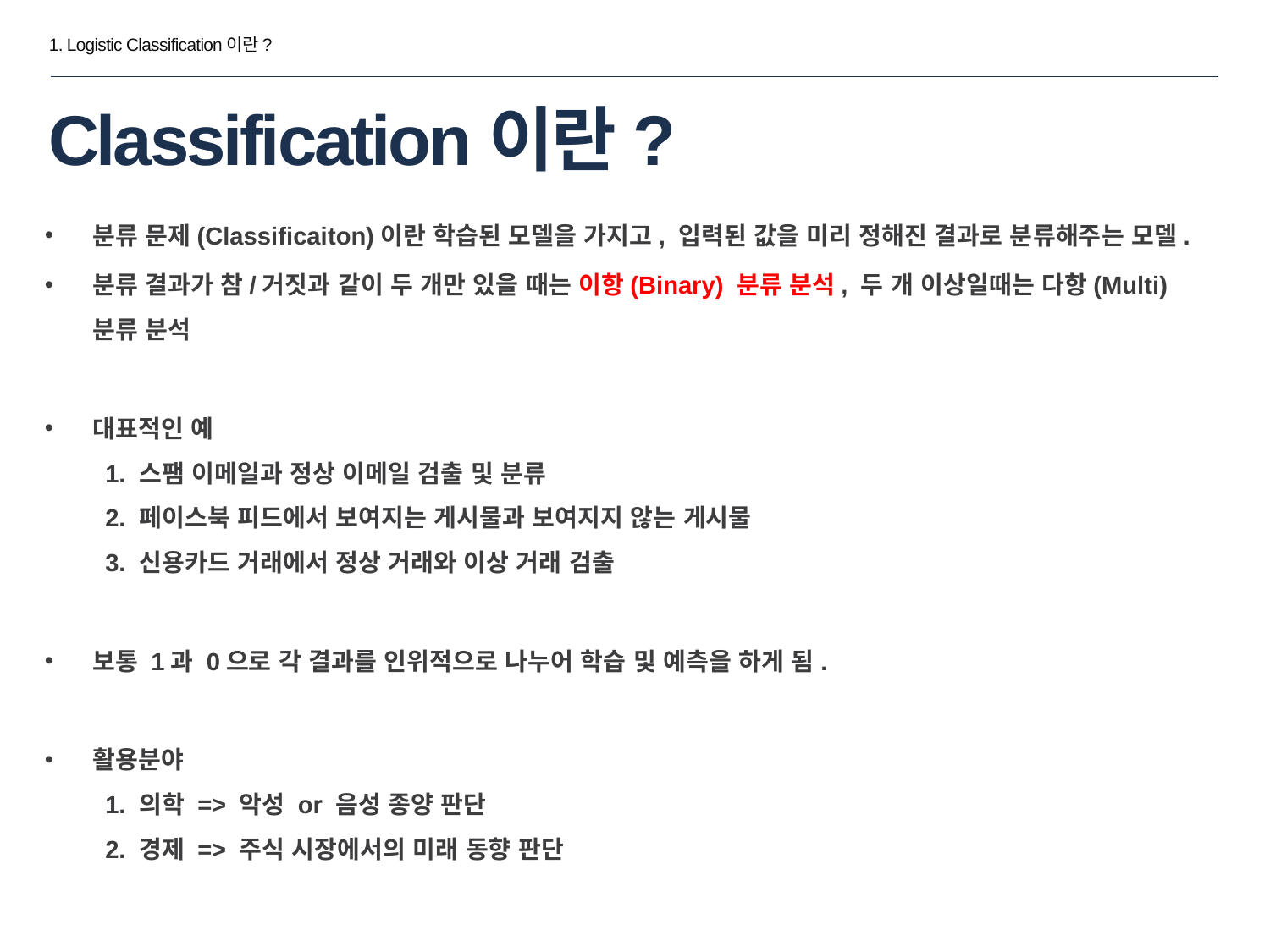

1. Logistic Classification이란?
# Classification이란?
분류 문제(Classificaiton)이란 학습된 모델을 가지고, 입력된 값을 미리 정해진 결과로 분류해주는 모델.
분류 결과가 참/거짓과 같이 두 개만 있을 때는 이항(Binary) 분류 분석, 두 개 이상일때는 다항(Multi) 분류 분석

대표적인 예
 1. 스팸 이메일과 정상 이메일 검출 및 분류
 2. 페이스북 피드에서 보여지는 게시물과 보여지지 않는 게시물
 3. 신용카드 거래에서 정상 거래와 이상 거래 검출

보통 1과 0으로 각 결과를 인위적으로 나누어 학습 및 예측을 하게 됨.

활용분야
 1. 의학 => 악성 or 음성 종양 판단
 2. 경제 => 주식 시장에서의 미래 동향 판단